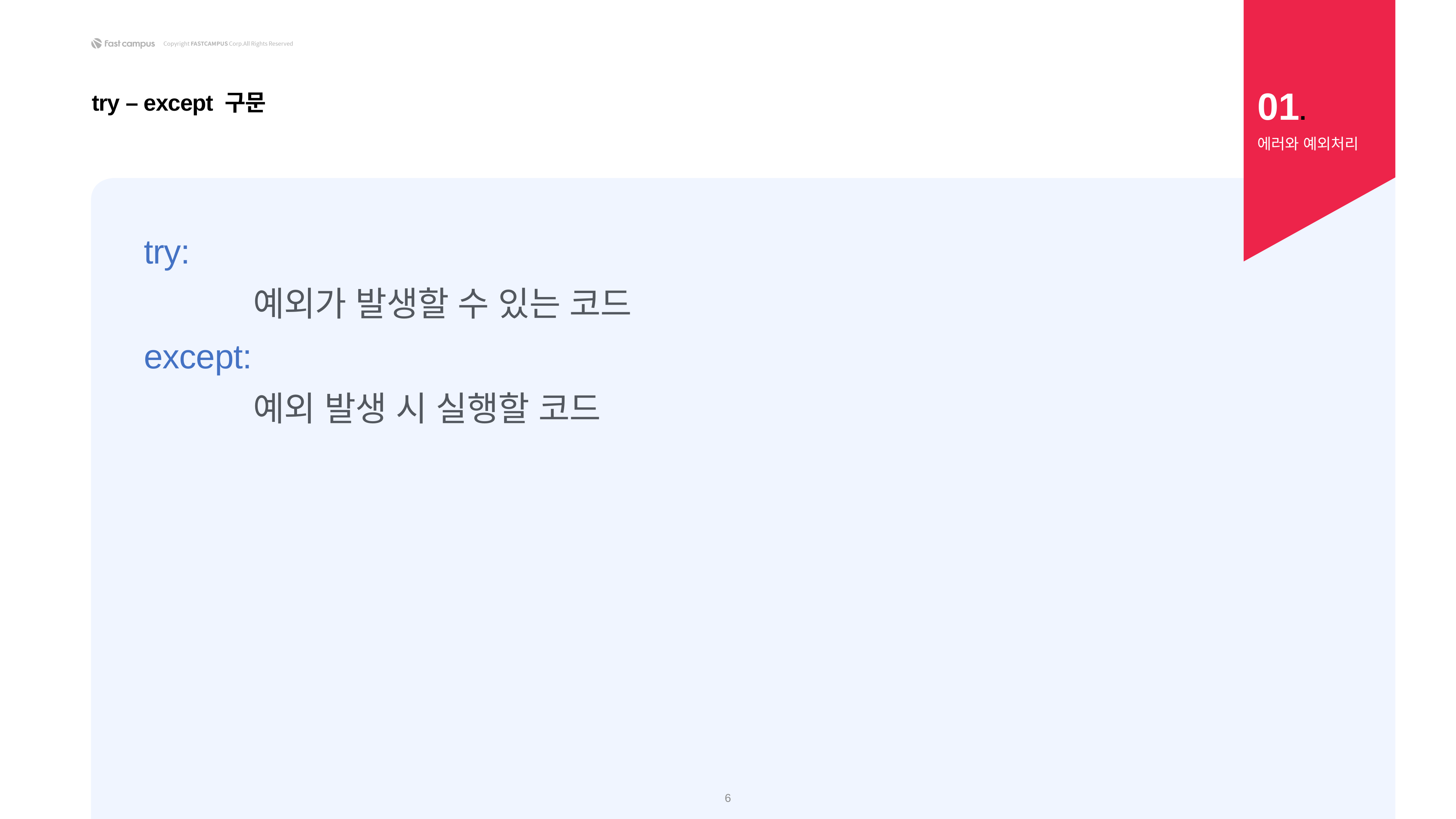

01.
try – except 구문
에러와 예외처리
try:
		예외가 발생할 수 있는 코드
except:
		예외 발생 시 실행할 코드
6